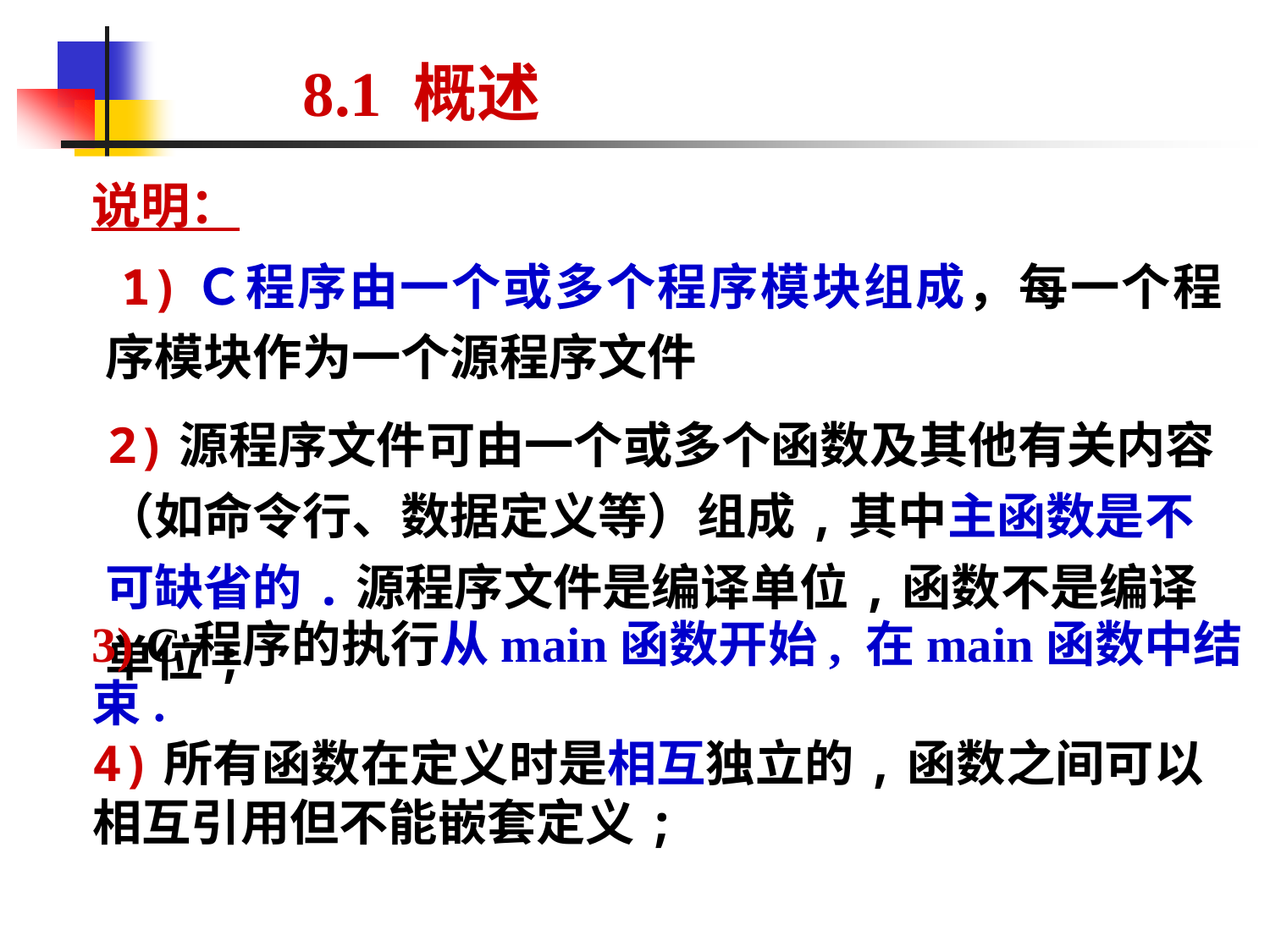

8.1 概述
  说明：
  1)Ｃ程序由一个或多个程序模块组成，每一个程序模块作为一个源程序文件
  2)源程序文件可由一个或多个函数及其他有关内容（如命令行、数据定义等）组成,其中主函数是不可缺省的.源程序文件是编译单位,函数不是编译单位;
3) C程序的执行从main函数开始, 在main函数中结束.
4)所有函数在定义时是相互独立的,函数之间可以相互引用但不能嵌套定义;